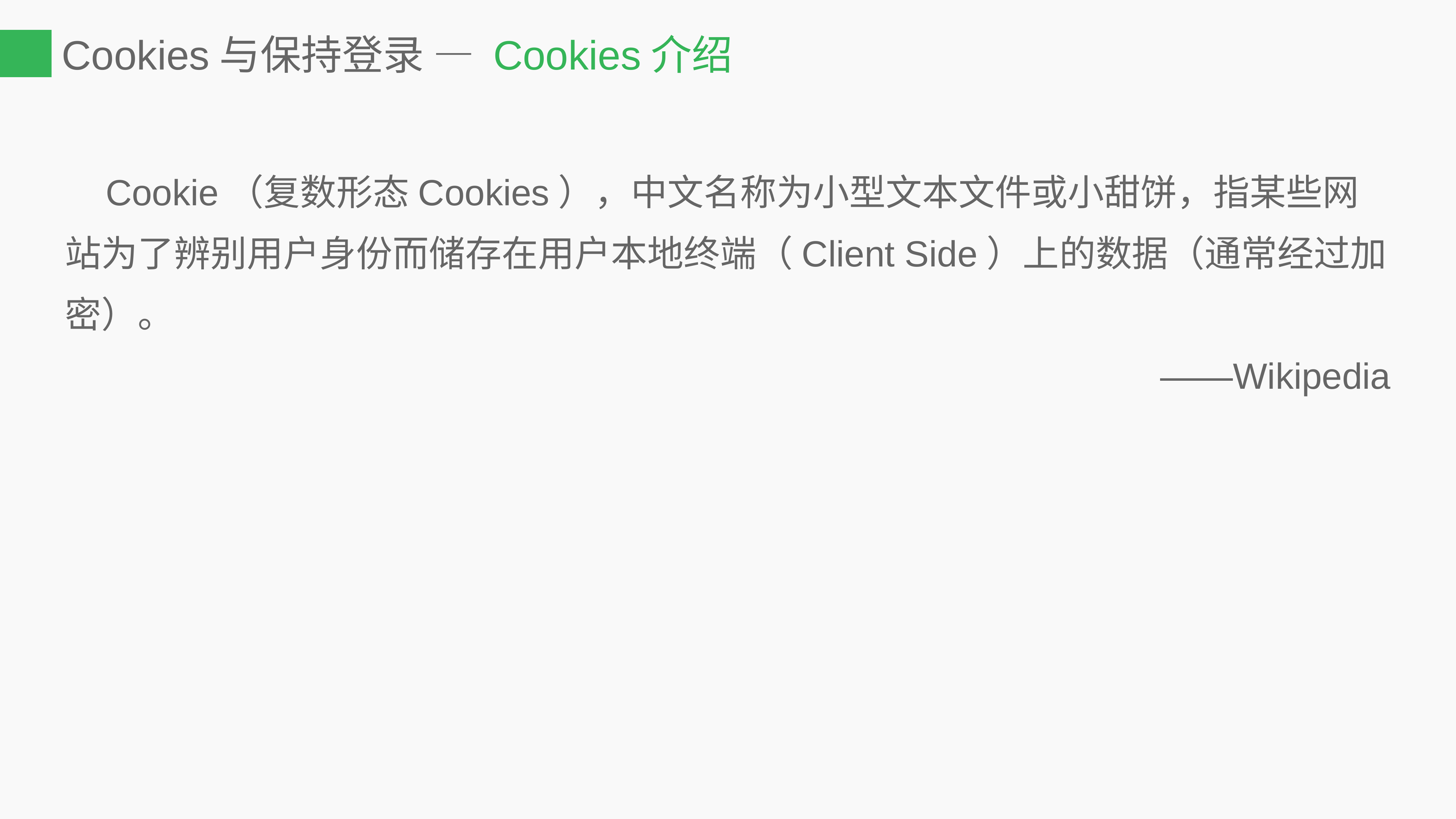

# Cookies与保持登录 — Cookies介绍
    Cookie（复数形态Cookies），中文名称为小型文本文件或小甜饼，指某些网站为了辨别用户身份而储存在用户本地终端（Client Side）上的数据（通常经过加密）。
——Wikipedia